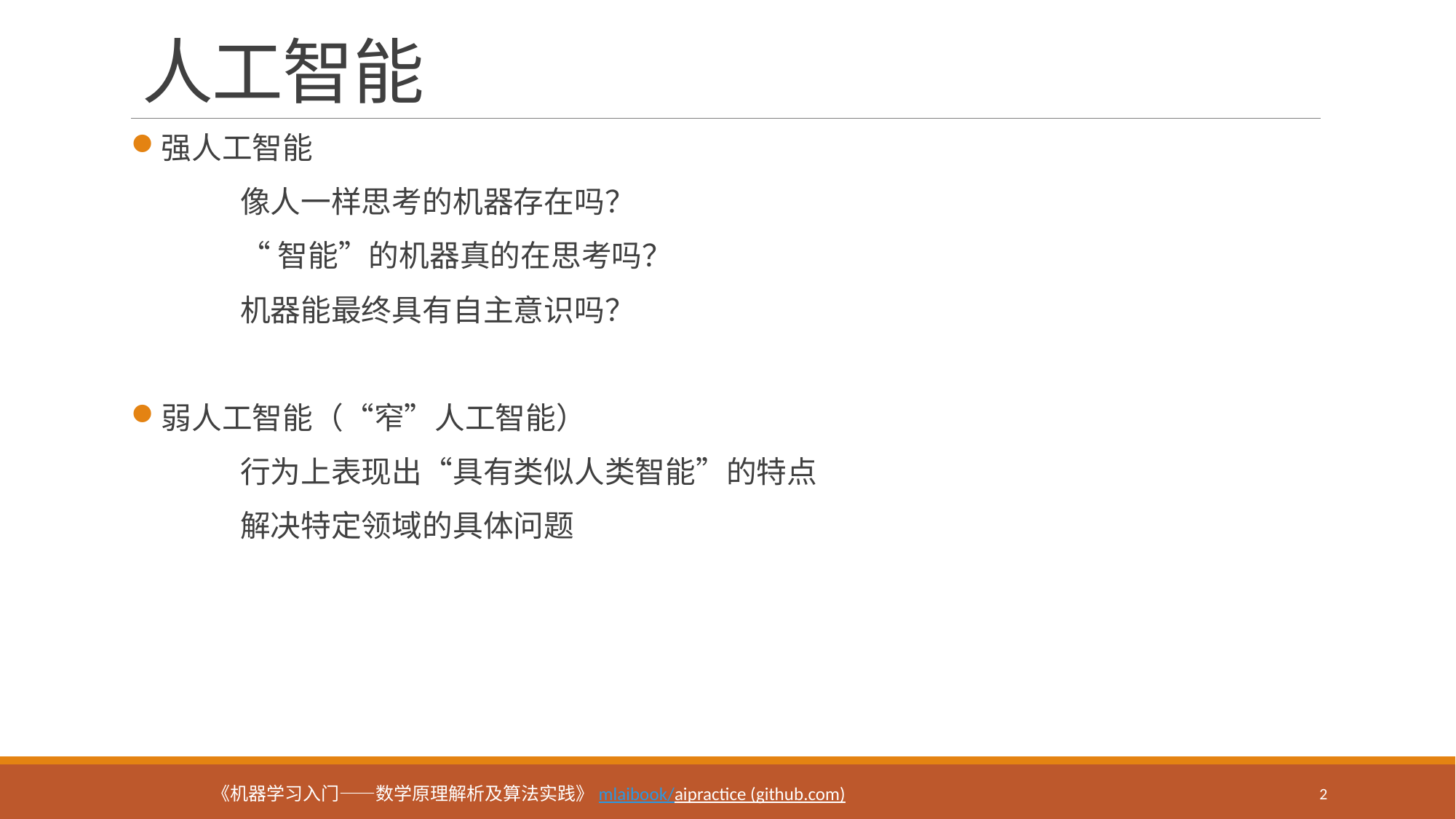

# 人工智能
强人工智能
	像人一样思考的机器存在吗？
	“智能”的机器真的在思考吗？
	机器能最终具有自主意识吗？

弱人工智能（“窄”人工智能）
	行为上表现出“具有类似人类智能”的特点
	解决特定领域的具体问题
2